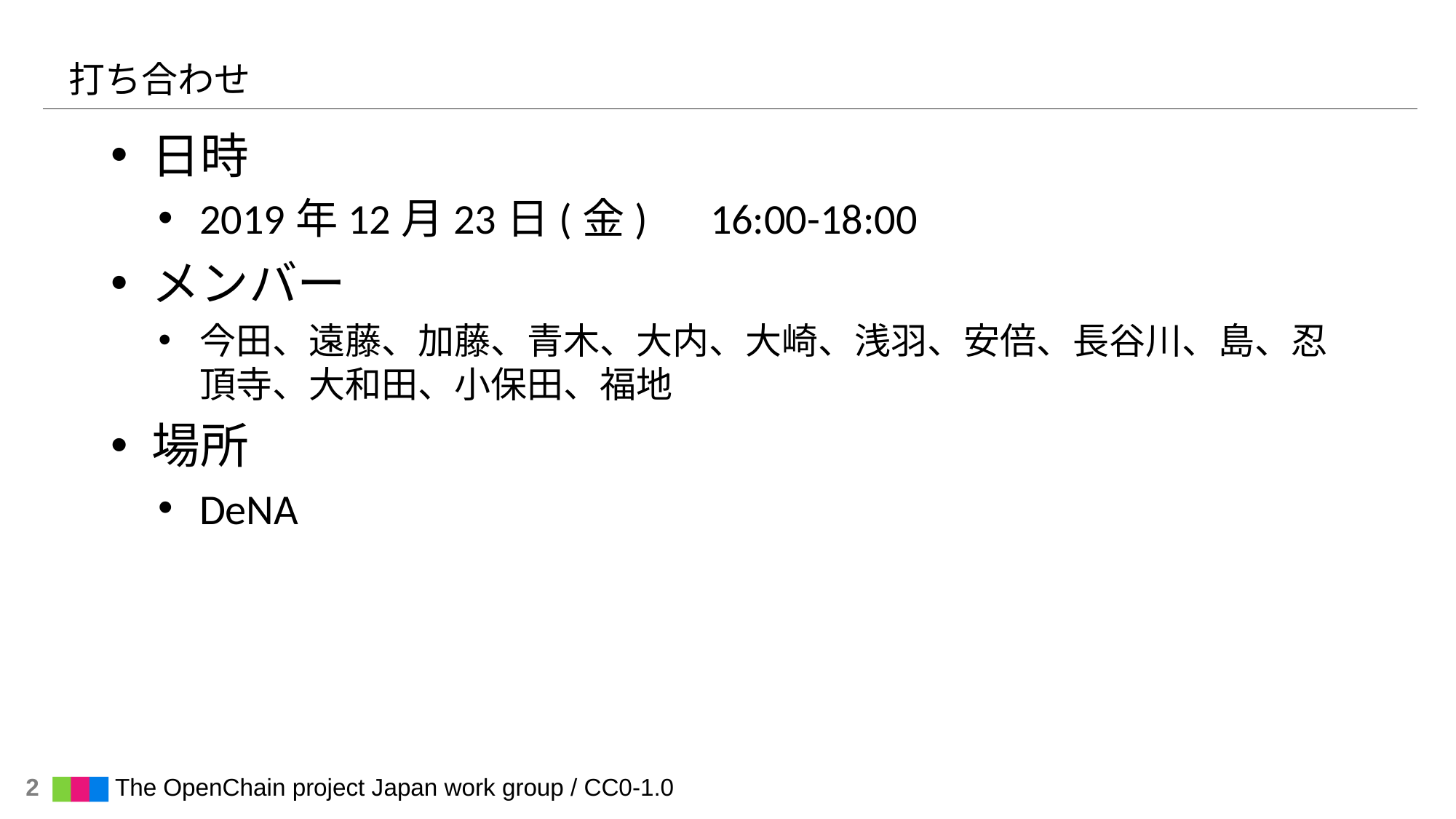

# 打ち合わせ
日時
2019年12月23日(金)　16:00-18:00
メンバー
今田、遠藤、加藤、青木、大内、大崎、浅羽、安倍、長谷川、島、忍頂寺、大和田、小保田、福地
場所
DeNA